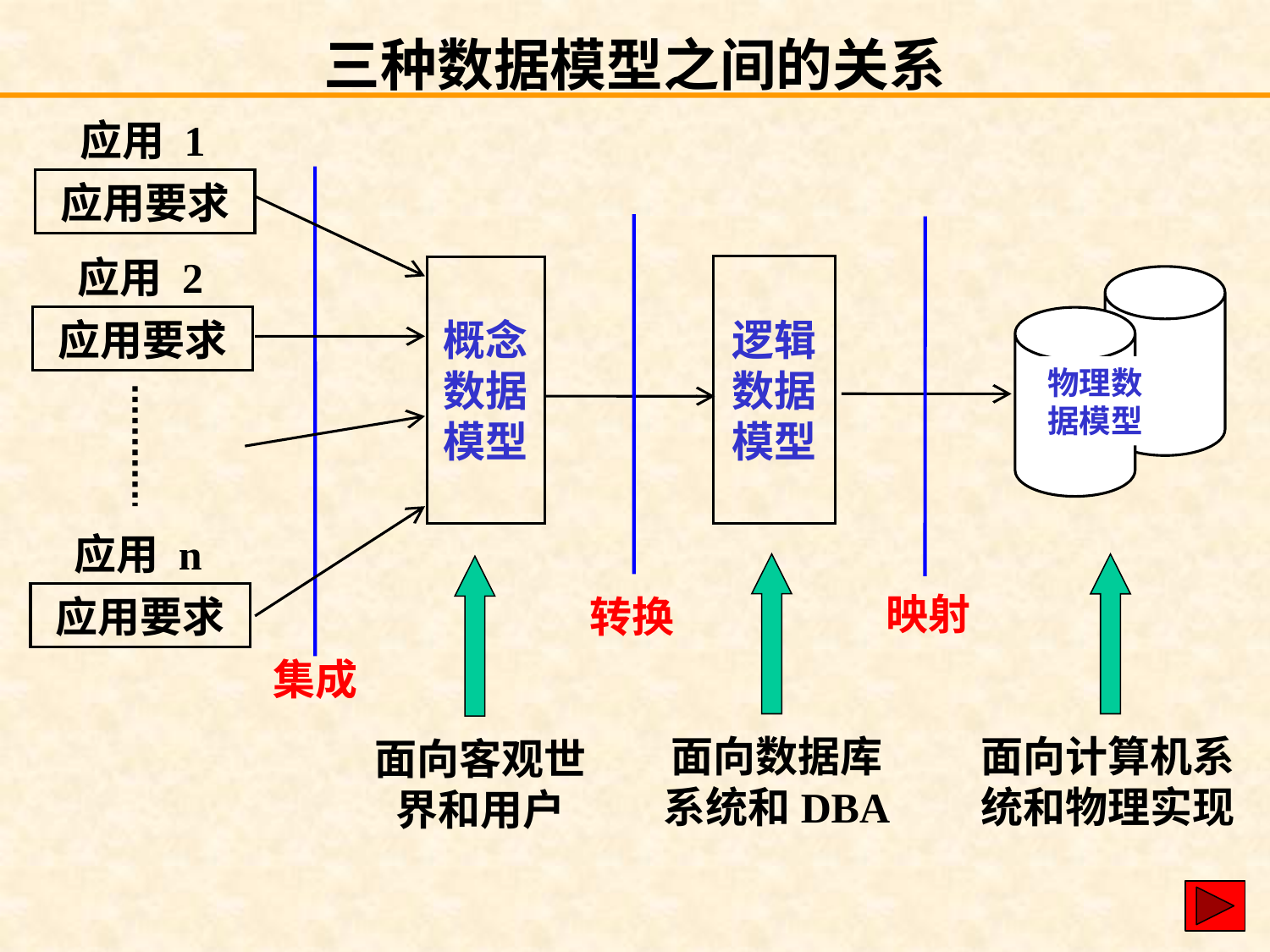

# 三种数据模型之间的关系
应用 1
应用要求
应用 2
应用要求

应用 n
应用要求

集成

转换

映射

逻辑数据模型

概念数据模型

物理数据模型

面向数据库系统和DBA

面向计算机系统和物理实现

面向客观世界和用户